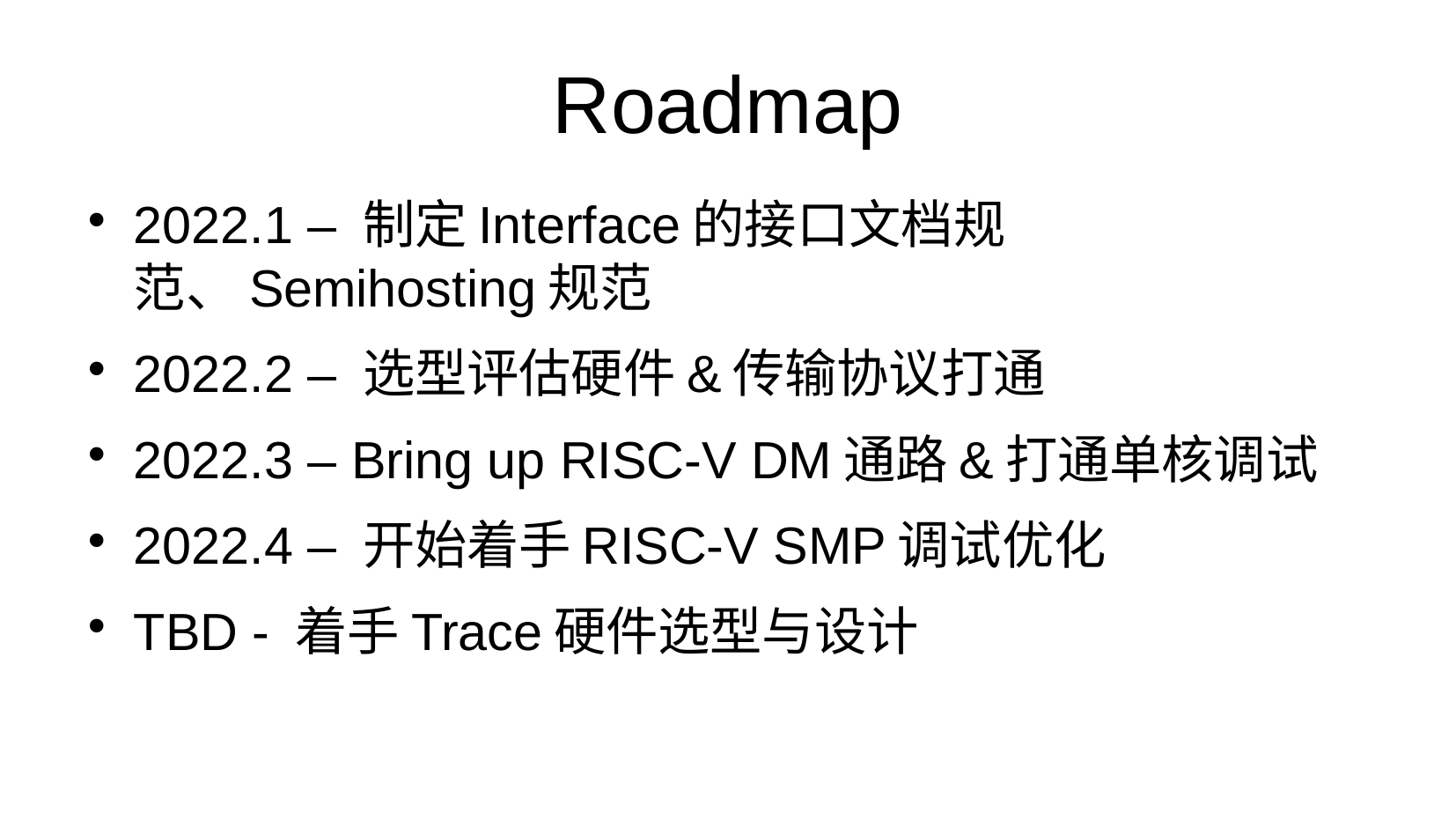

Roadmap
2022.1 – 制定Interface的接口文档规范、Semihosting规范
2022.2 – 选型评估硬件&传输协议打通
2022.3 – Bring up RISC-V DM通路&打通单核调试
2022.4 – 开始着手RISC-V SMP调试优化
TBD - 着手Trace硬件选型与设计